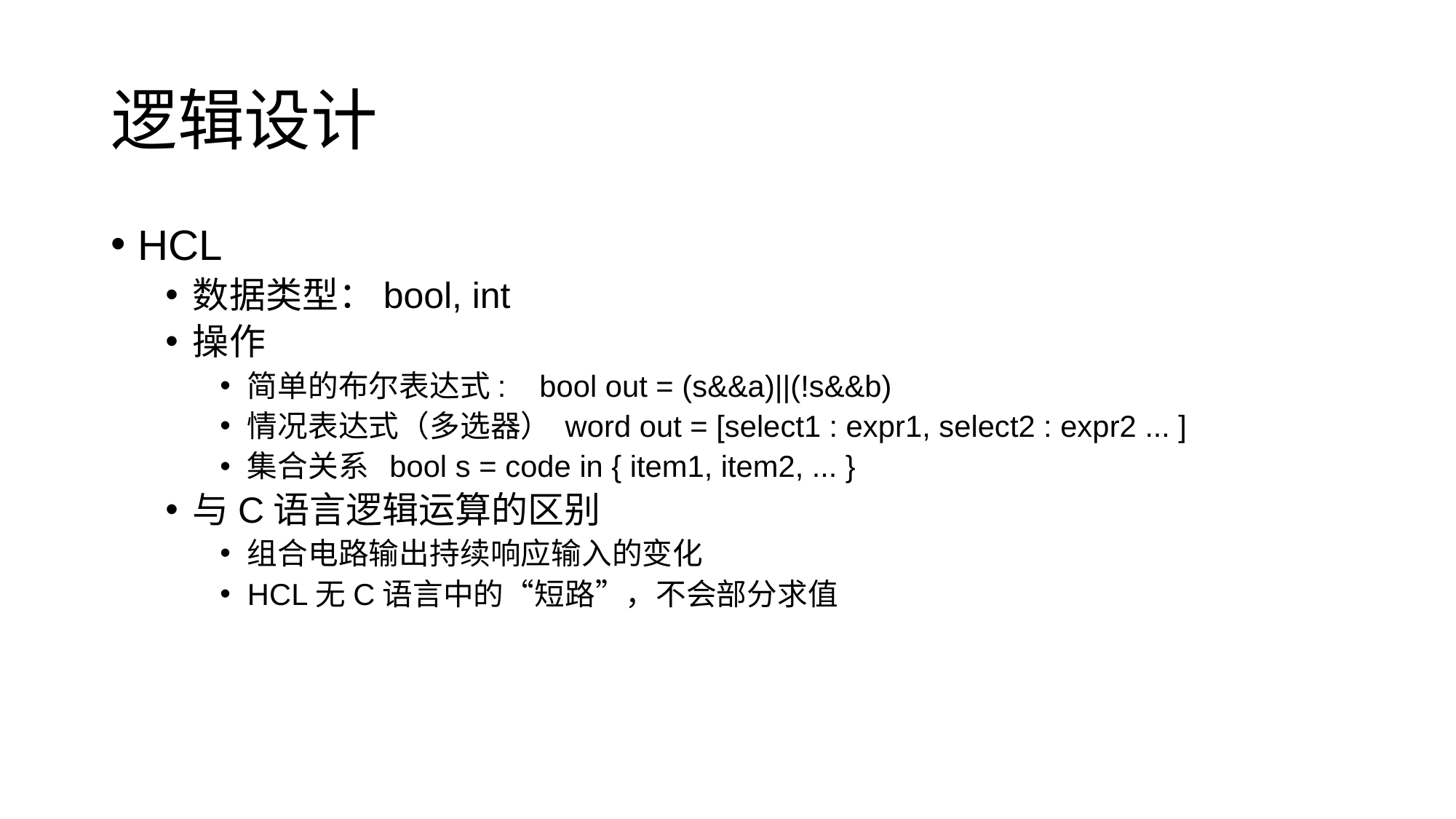

# 逻辑设计
HCL
数据类型：bool, int
操作
简单的布尔表达式:    bool out = (s&&a)||(!s&&b)
情况表达式（多选器） word out = [select1 : expr1, select2 : expr2 ... ]
集合关系  bool s = code in { item1, item2, ... }
与C语言逻辑运算的区别
组合电路输出持续响应输入的变化
HCL无C语言中的“短路”，不会部分求值